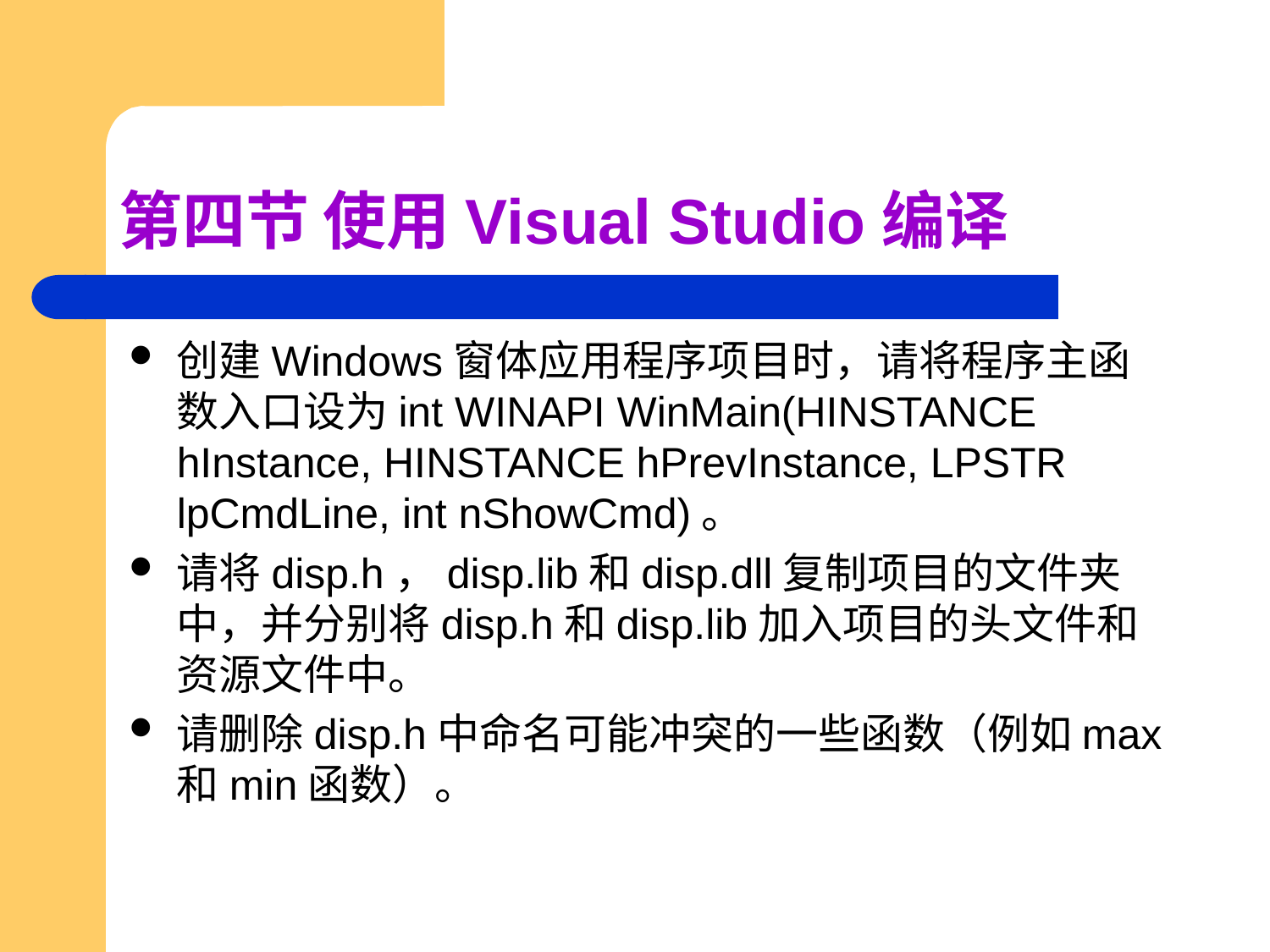

# 第四节 使用Visual Studio编译
创建Windows窗体应用程序项目时，请将程序主函数入口设为int WINAPI WinMain(HINSTANCE hInstance, HINSTANCE hPrevInstance, LPSTR lpCmdLine, int nShowCmd)。
请将disp.h，disp.lib和disp.dll复制项目的文件夹中，并分别将disp.h和disp.lib加入项目的头文件和资源文件中。
请删除disp.h中命名可能冲突的一些函数（例如max和min函数）。